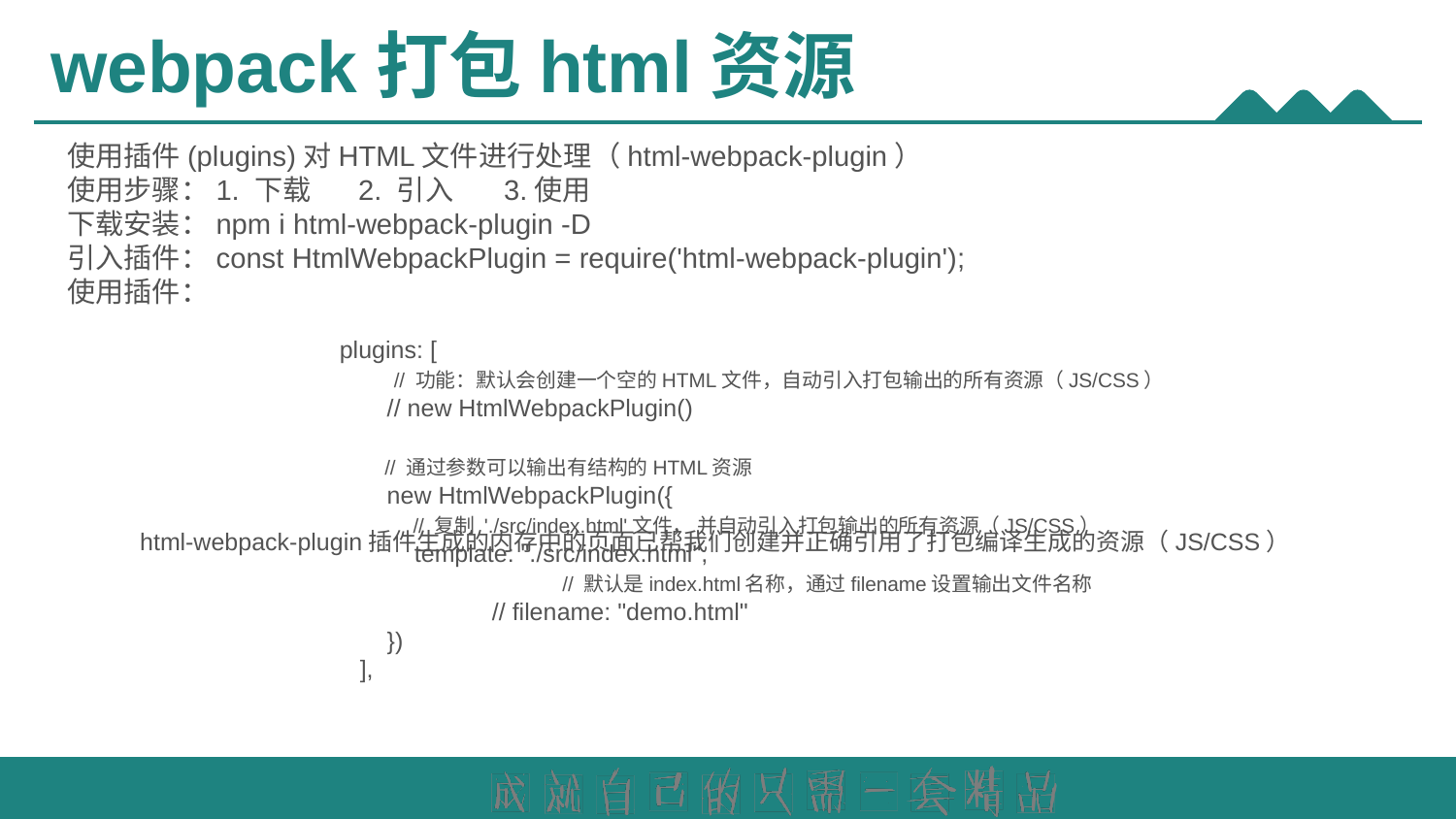

# webpack打包html资源
使用插件(plugins)对HTML文件进行处理（html-webpack-plugin）
使用步骤：1. 下载	2. 引入	3.使用
下载安装：npm i html-webpack-plugin -D
引入插件：const HtmlWebpackPlugin = require('html-webpack-plugin');
使用插件：

html-webpack-plugin插件生成的内存中的页面已帮我们创建并正确引用了打包编译生成的资源（JS/CSS）
 plugins: [
         // 功能：默认会创建一个空的HTML文件，自动引入打包输出的所有资源（JS/CSS）
        // new HtmlWebpackPlugin()

        // 通过参数可以输出有结构的HTML资源
        new HtmlWebpackPlugin({
            // 复制 './src/index.html'文件， 并自动引入打包输出的所有资源（JS/CSS）
            template: "./src/index.html",
		  // 默认是index.html名称，通过filename设置输出文件名称
	  // filename: "demo.html"
        })
    ],